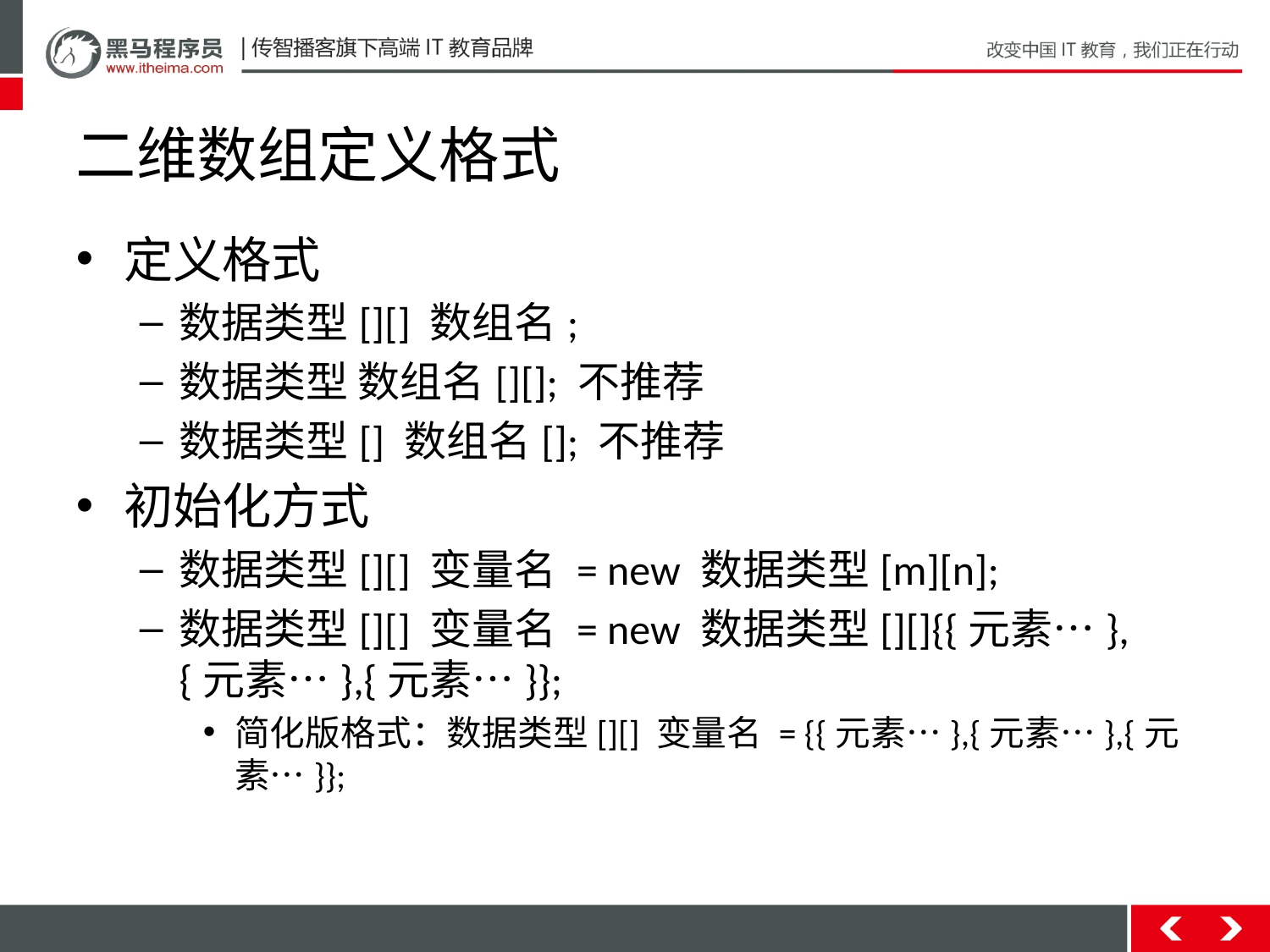

# 二维数组定义格式
定义格式
数据类型[][] 数组名;
数据类型 数组名[][]; 不推荐
数据类型[] 数组名[]; 不推荐
初始化方式
数据类型[][] 变量名 = new 数据类型[m][n];
数据类型[][] 变量名 = new 数据类型[][]{{元素…},{元素…},{元素…}};
简化版格式：数据类型[][] 变量名 = {{元素…},{元素…},{元素…}};